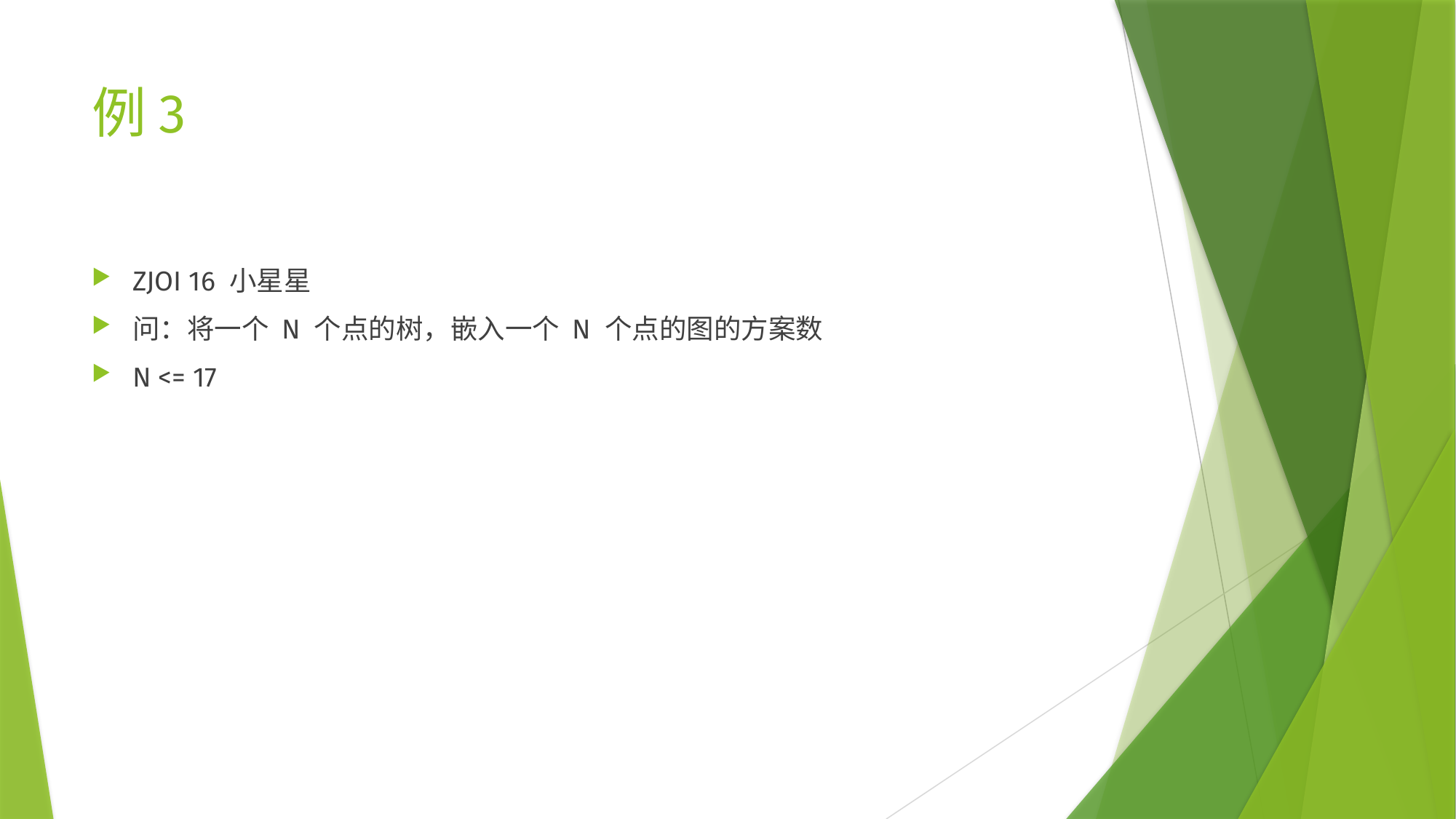

# 例3
ZJOI 16 小星星
问：将一个 N 个点的树，嵌入一个 N 个点的图的方案数
N <= 17